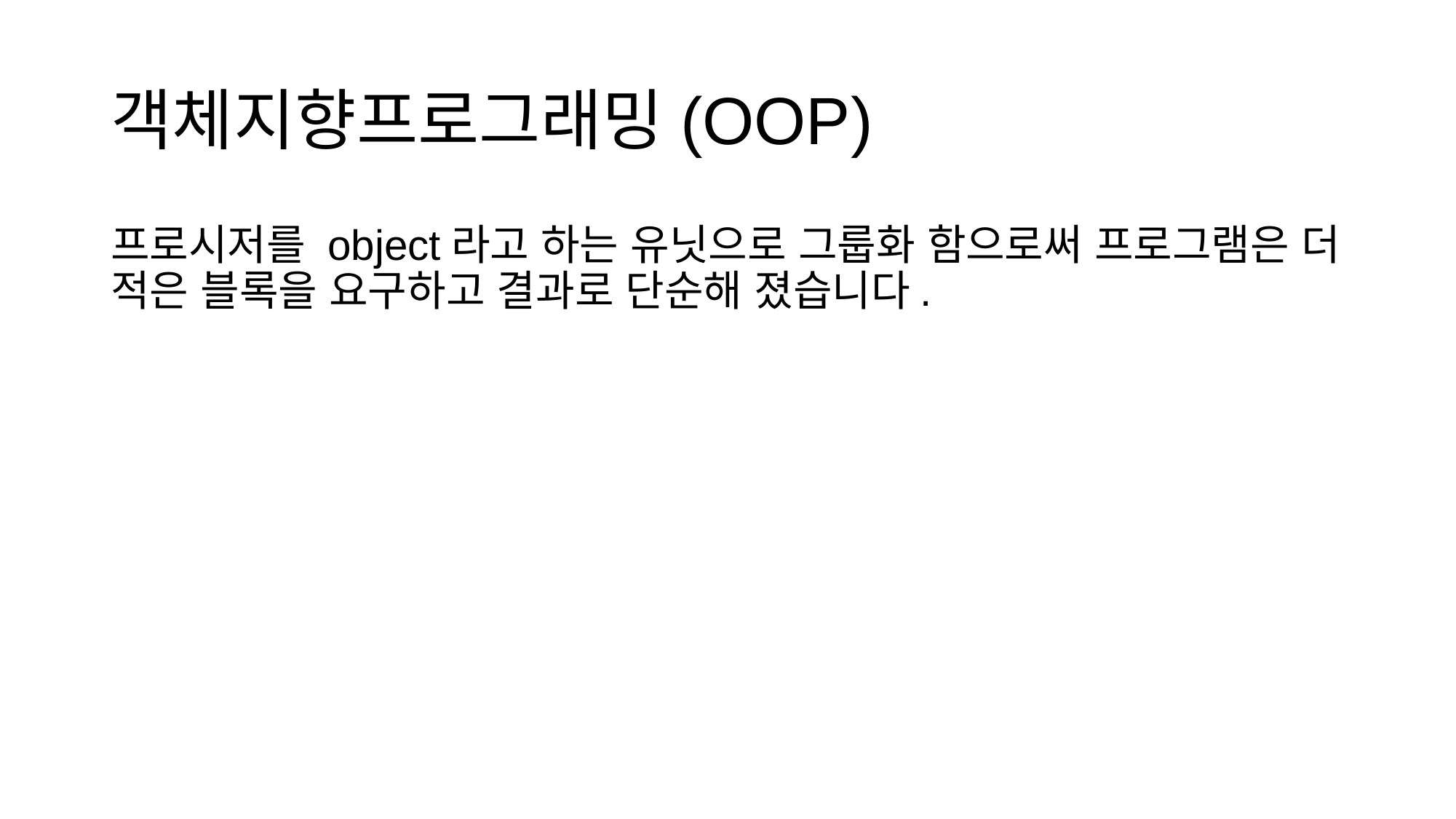

# 객체지향프로그래밍(OOP)
프로시저를 object라고 하는 유닛으로 그룹화 함으로써 프로그램은 더 적은 블록을 요구하고 결과로 단순해 졌습니다.